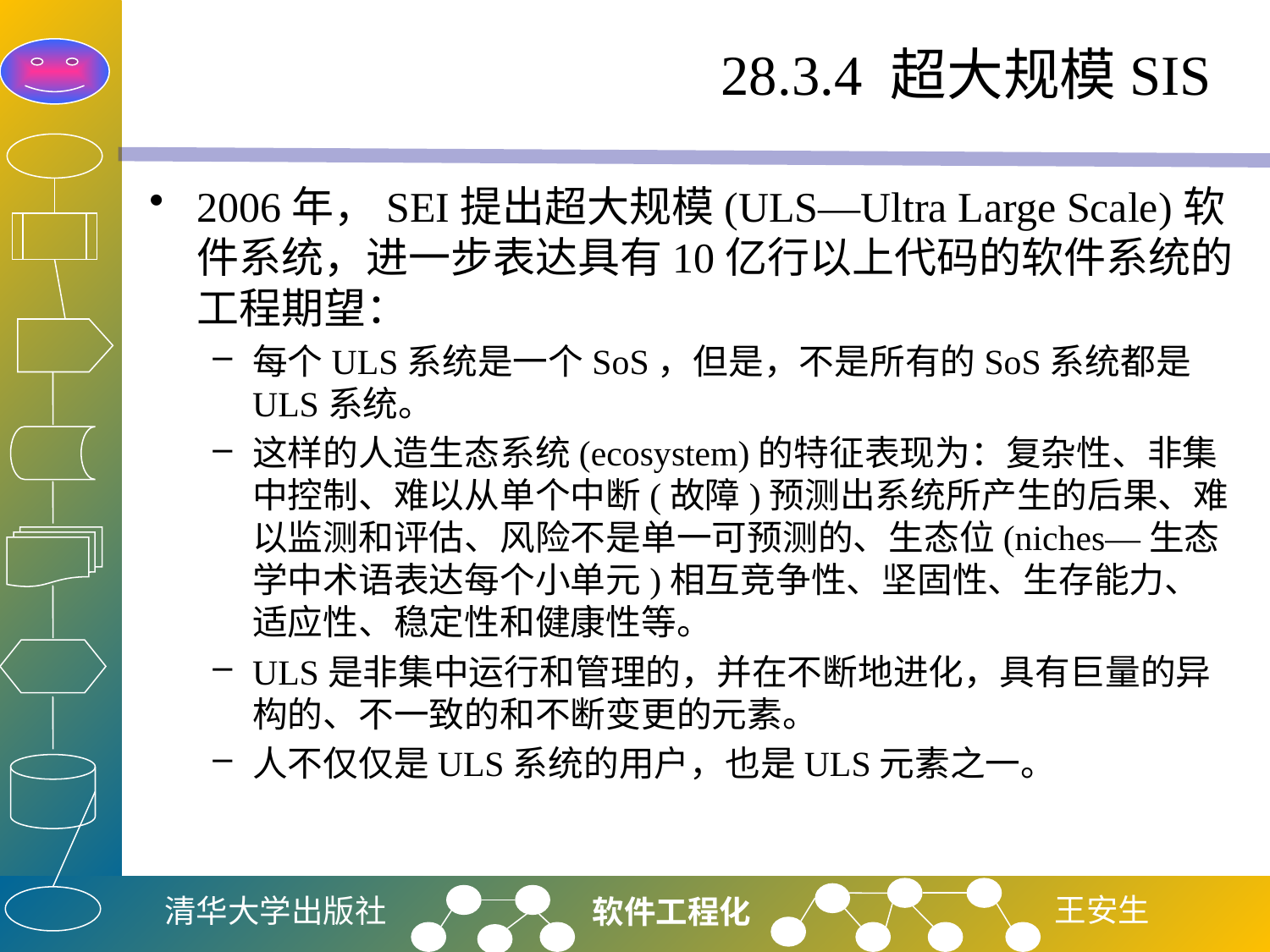

# 28.3.4 超大规模SIS
2006年，SEI提出超大规模(ULS—Ultra Large Scale)软件系统，进一步表达具有10亿行以上代码的软件系统的工程期望：
每个ULS系统是一个SoS，但是，不是所有的SoS系统都是ULS系统。
这样的人造生态系统(ecosystem)的特征表现为：复杂性、非集中控制、难以从单个中断(故障)预测出系统所产生的后果、难以监测和评估、风险不是单一可预测的、生态位(niches—生态学中术语表达每个小单元)相互竞争性、坚固性、生存能力、适应性、稳定性和健康性等。
ULS是非集中运行和管理的，并在不断地进化，具有巨量的异构的、不一致的和不断变更的元素。
人不仅仅是ULS系统的用户，也是ULS元素之一。